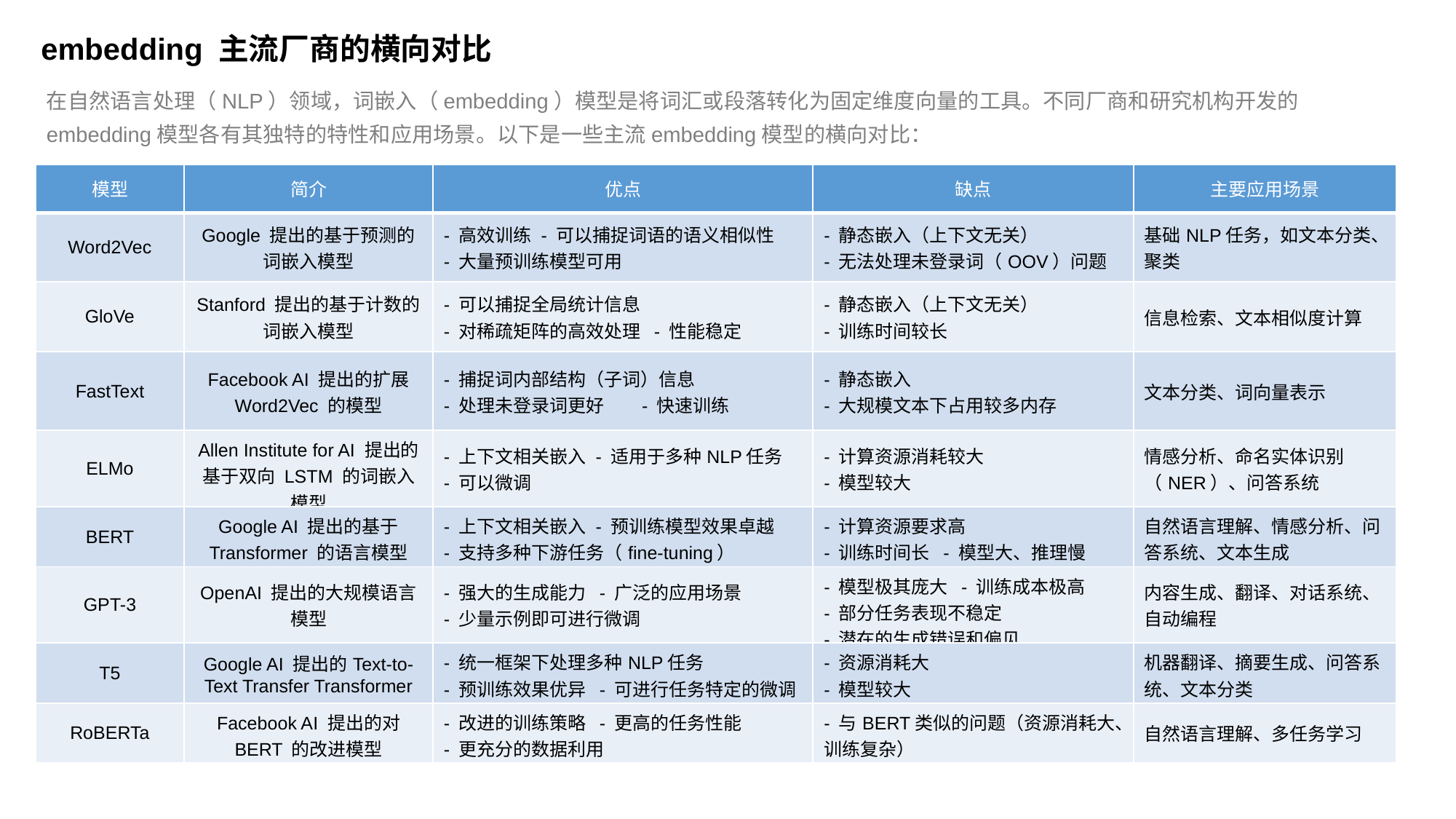

embedding 主流厂商的横向对比

在自然语言处理（NLP）领域，词嵌入（embedding）模型是将词汇或段落转化为固定维度向量的工具。不同厂商和研究机构开发的embedding模型各有其独特的特性和应用场景。以下是一些主流embedding模型的横向对比：
| 模型 | 简介 | 优点 | 缺点 | 主要应用场景 |
| --- | --- | --- | --- | --- |
| Word2Vec | Google 提出的基于预测的词嵌入模型 | - 高效训练 - 可以捕捉词语的语义相似性 - 大量预训练模型可用 | - 静态嵌入（上下文无关） - 无法处理未登录词（OOV）问题 | 基础NLP任务，如文本分类、聚类 |
| GloVe | Stanford 提出的基于计数的词嵌入模型 | - 可以捕捉全局统计信息 - 对稀疏矩阵的高效处理 - 性能稳定 | - 静态嵌入（上下文无关） - 训练时间较长 | 信息检索、文本相似度计算 |
| FastText | Facebook AI 提出的扩展 Word2Vec 的模型 | - 捕捉词内部结构（子词）信息 - 处理未登录词更好 - 快速训练 | - 静态嵌入 - 大规模文本下占用较多内存 | 文本分类、词向量表示 |
| ELMo | Allen Institute for AI 提出的基于双向 LSTM 的词嵌入模型 | - 上下文相关嵌入 - 适用于多种NLP任务 - 可以微调 | - 计算资源消耗较大 - 模型较大 | 情感分析、命名实体识别（NER）、问答系统 |
| BERT | Google AI 提出的基于 Transformer 的语言模型 | - 上下文相关嵌入 - 预训练模型效果卓越 - 支持多种下游任务（fine-tuning） | - 计算资源要求高 - 训练时间长 - 模型大、推理慢 | 自然语言理解、情感分析、问答系统、文本生成 |
| GPT-3 | OpenAI 提出的大规模语言模型 | - 强大的生成能力 - 广泛的应用场景 - 少量示例即可进行微调 | - 模型极其庞大 - 训练成本极高 - 部分任务表现不稳定 - 潜在的生成错误和偏见 | 内容生成、翻译、对话系统、自动编程 |
| T5 | Google AI 提出的Text-to-Text Transfer Transformer | - 统一框架下处理多种NLP任务 - 预训练效果优异 - 可进行任务特定的微调 | - 资源消耗大 - 模型较大 | 机器翻译、摘要生成、问答系统、文本分类 |
| RoBERTa | Facebook AI 提出的对 BERT 的改进模型 | - 改进的训练策略 - 更高的任务性能 - 更充分的数据利用 | - 与BERT类似的问题（资源消耗大、训练复杂） | 自然语言理解、多任务学习 |